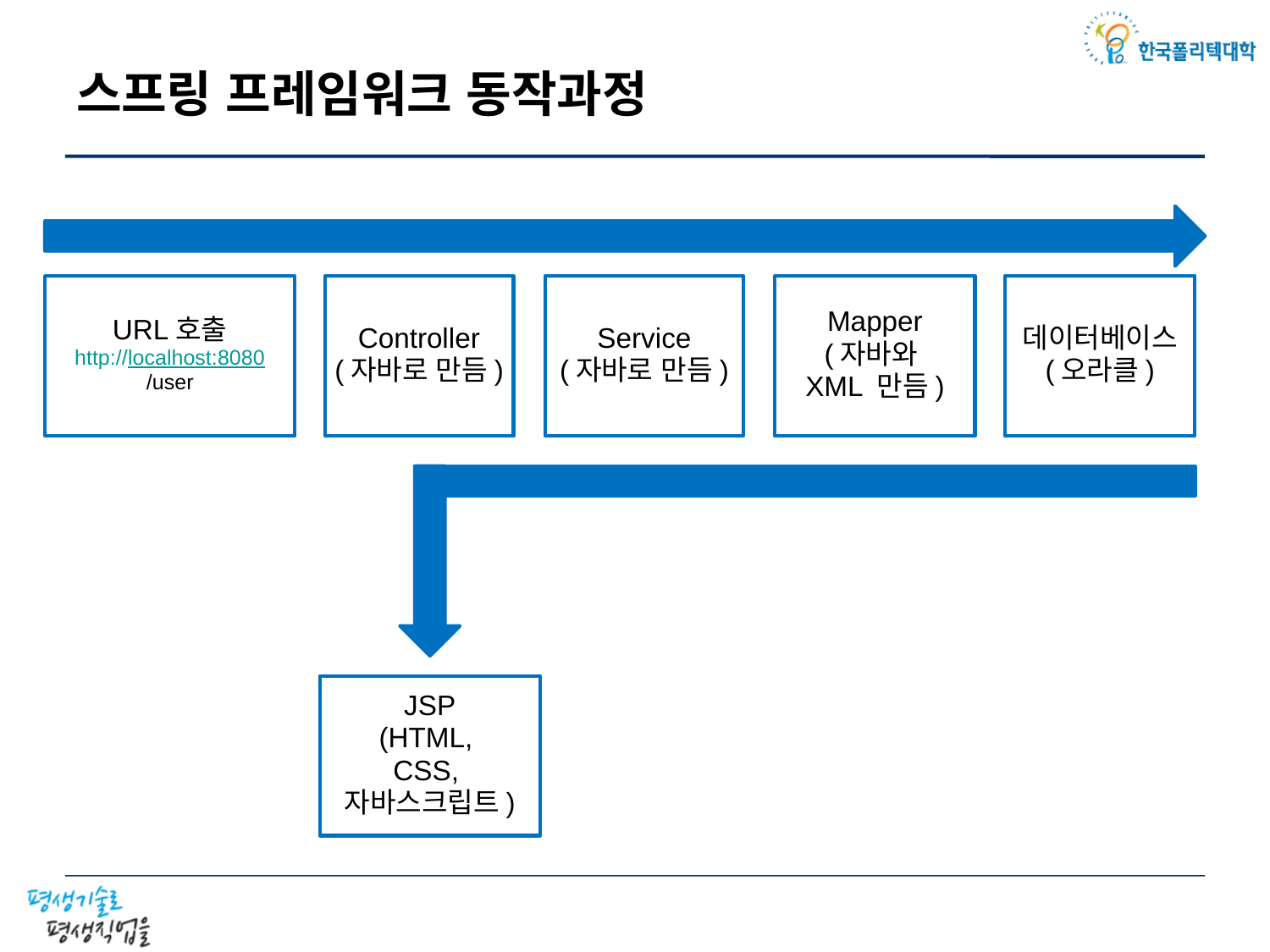

# 스프링 프레임워크 동작과정

URL호출
http://localhost:8080
/user
Controller
(자바로 만듬)
Service
(자바로 만듬)
Mapper
(자바와
XML 만듬)
데이터베이스
(오라클)

JSP
(HTML,
CSS,
자바스크립트)